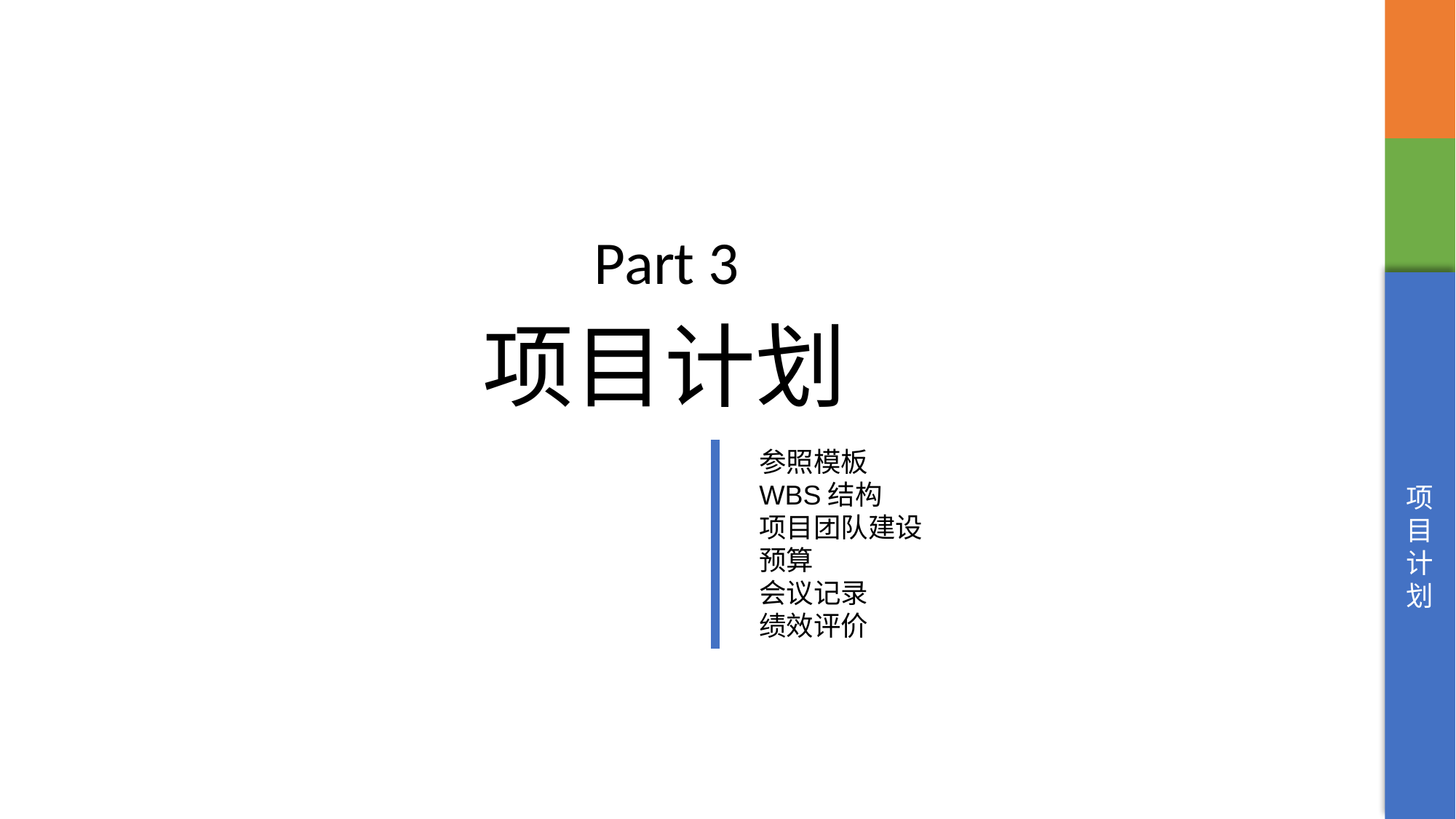

Part 3
项目计划
# 项目计划
参照模板
WBS结构
项目团队建设
预算
会议记录
绩效评价